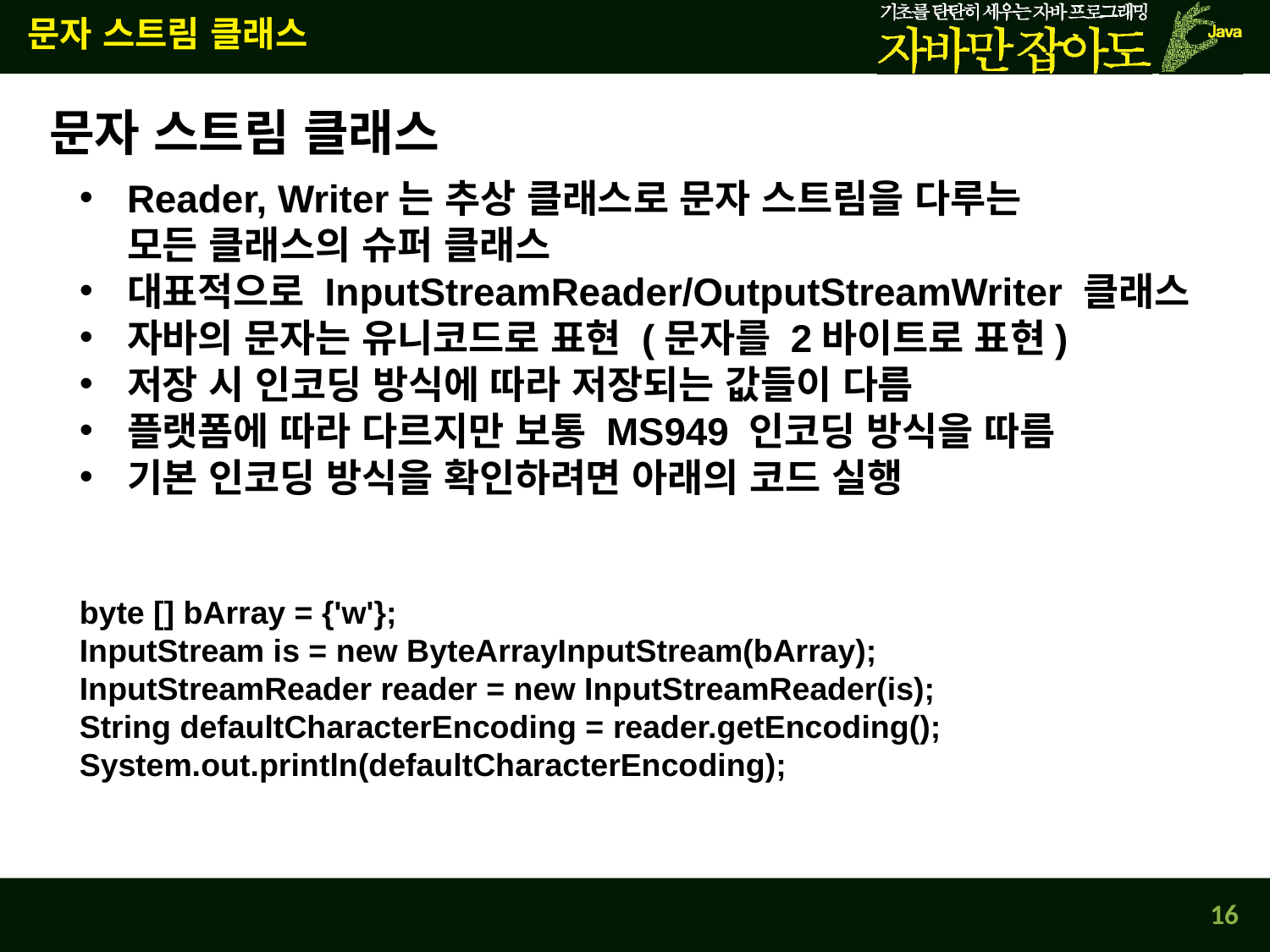

문자 스트림 클래스
문자 스트림 클래스
Reader, Writer는 추상 클래스로 문자 스트림을 다루는
모든 클래스의 슈퍼 클래스
대표적으로 InputStreamReader/OutputStreamWriter 클래스
자바의 문자는 유니코드로 표현 (문자를 2바이트로 표현)
저장 시 인코딩 방식에 따라 저장되는 값들이 다름
플랫폼에 따라 다르지만 보통 MS949 인코딩 방식을 따름
기본 인코딩 방식을 확인하려면 아래의 코드 실행

byte [] bArray = {'w'};
InputStream is = new ByteArrayInputStream(bArray);
InputStreamReader reader = new InputStreamReader(is);
String defaultCharacterEncoding = reader.getEncoding();
System.out.println(defaultCharacterEncoding);

16